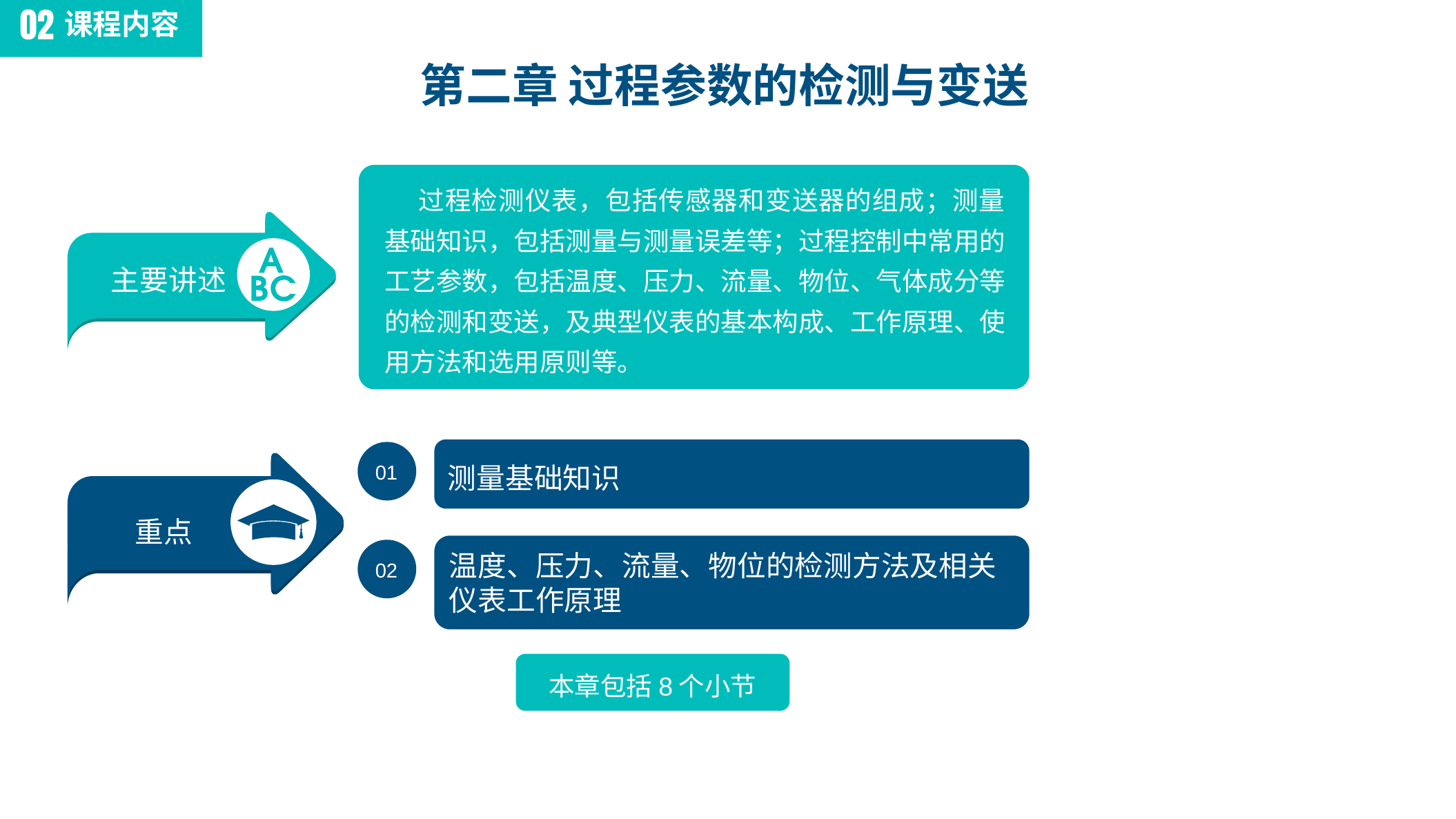

02
课程内容
第二章 过程参数的检测与变送

    过程检测仪表，包括传感器和变送器的组成；测量基础知识，包括测量与测量误差等；过程控制中常用的工艺参数，包括温度、压力、流量、物位、气体成分等的检测和变送，及典型仪表的基本构成、工作原理、使用方法和选用原则等。

主要讲述
测量基础知识

01

重点
温度、压力、流量、物位的检测方法及相关仪表工作原理

02
本章包括8个小节